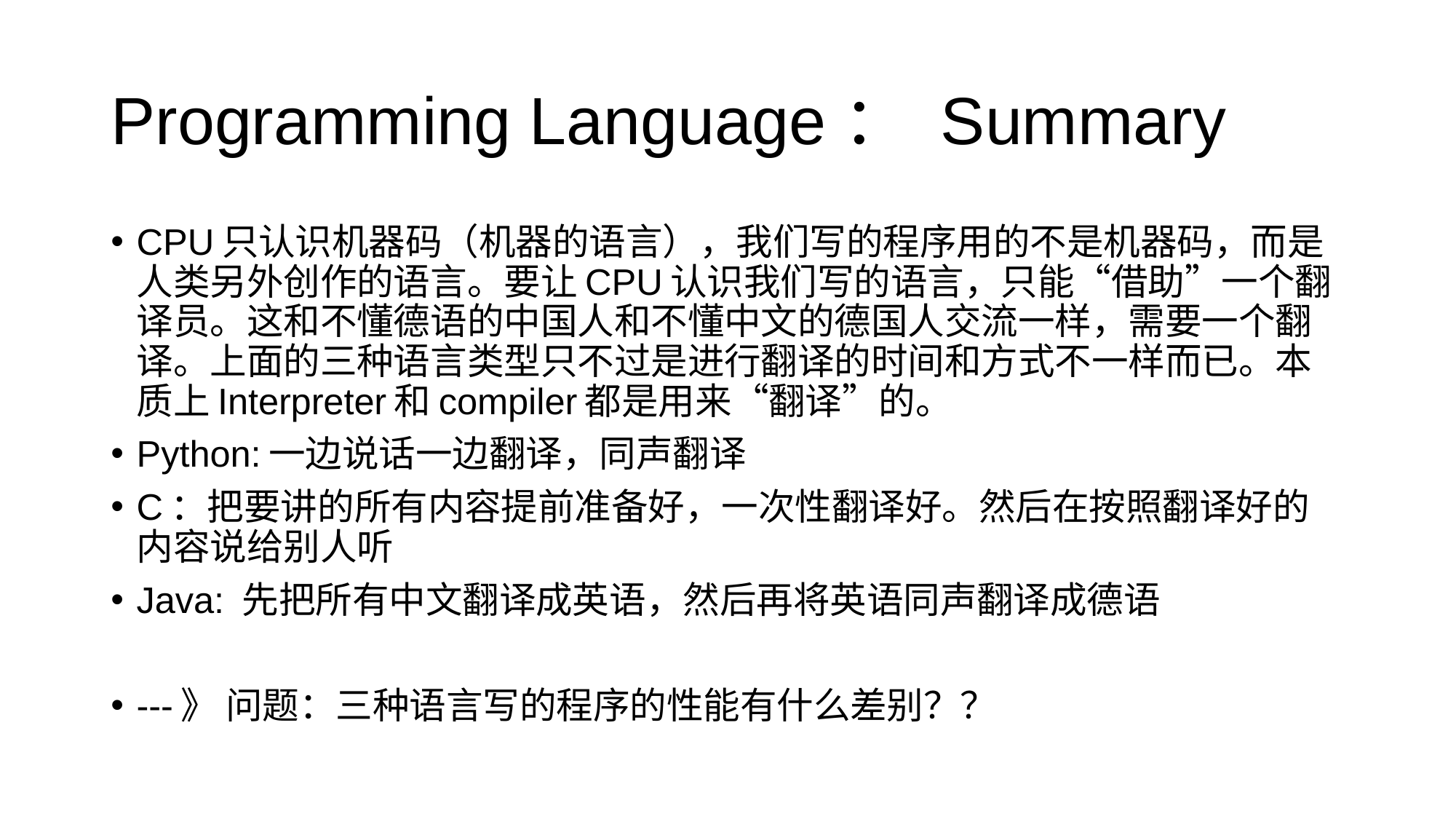

# Programming Language： Summary
CPU只认识机器码（机器的语言），我们写的程序用的不是机器码，而是人类另外创作的语言。要让CPU认识我们写的语言，只能“借助”一个翻译员。这和不懂德语的中国人和不懂中文的德国人交流一样，需要一个翻译。上面的三种语言类型只不过是进行翻译的时间和方式不一样而已。本质上Interpreter和compiler都是用来“翻译”的。
Python:一边说话一边翻译，同声翻译
C：把要讲的所有内容提前准备好，一次性翻译好。然后在按照翻译好的内容说给别人听
Java: 先把所有中文翻译成英语，然后再将英语同声翻译成德语

---》 问题：三种语言写的程序的性能有什么差别？？